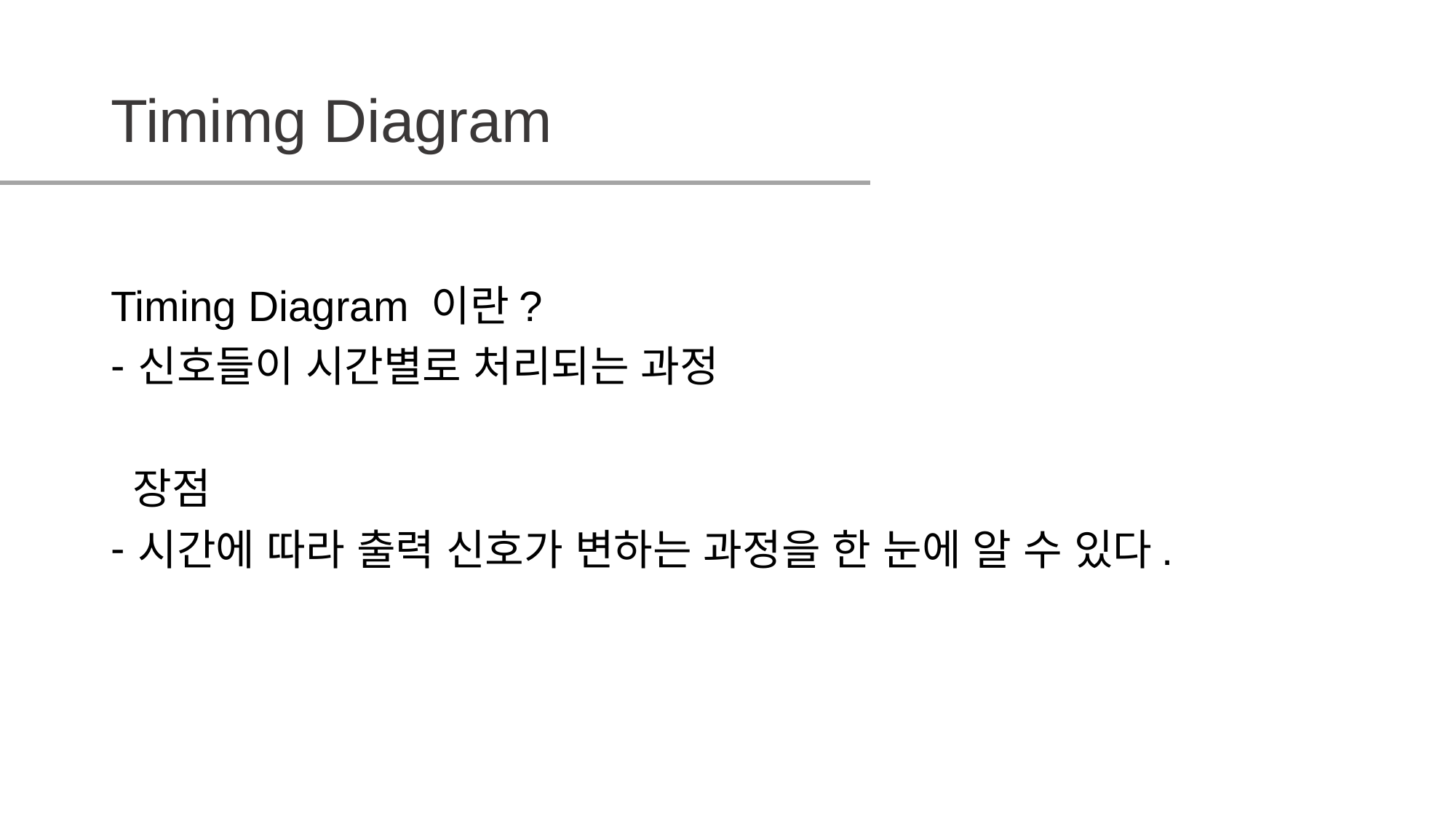

# Timimg Diagram

Timing Diagram 이란?
신호들이 시간별로 처리되는 과정

 장점
시간에 따라 출력 신호가 변하는 과정을 한 눈에 알 수 있다.